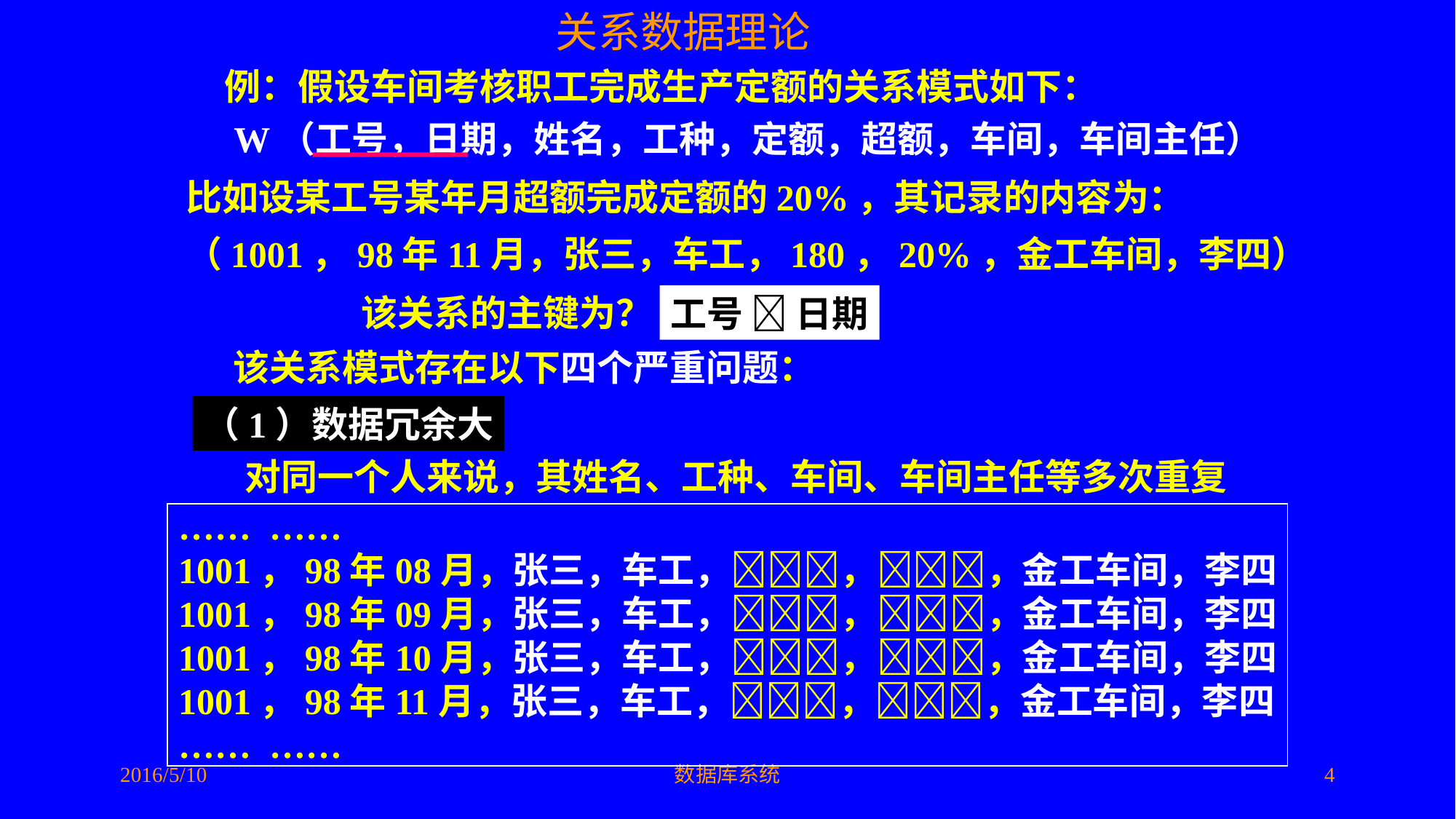

例：假设车间考核职工完成生产定额的关系模式如下：
 W（工号，日期，姓名，工种，定额，超额，车间，车间主任）

比如设某工号某年月超额完成定额的20%，其记录的内容为：
（1001，98年11月，张三，车工，180，20%，金工车间，李四）
该关系的主键为？
工号 + 日期
该关系模式存在以下四个严重问题：
（1）数据冗余大
对同一个人来说，其姓名、工种、车间、车间主任等多次重复
……  ……
1001，98年08月，张三，车工，×××，×××，金工车间，李四
1001，98年09月，张三，车工，×××，×××，金工车间，李四
1001，98年10月，张三，车工，×××，×××，金工车间，李四
1001，98年11月，张三，车工，×××，×××，金工车间，李四
……  ……
2016/5/10
数据库系统
4